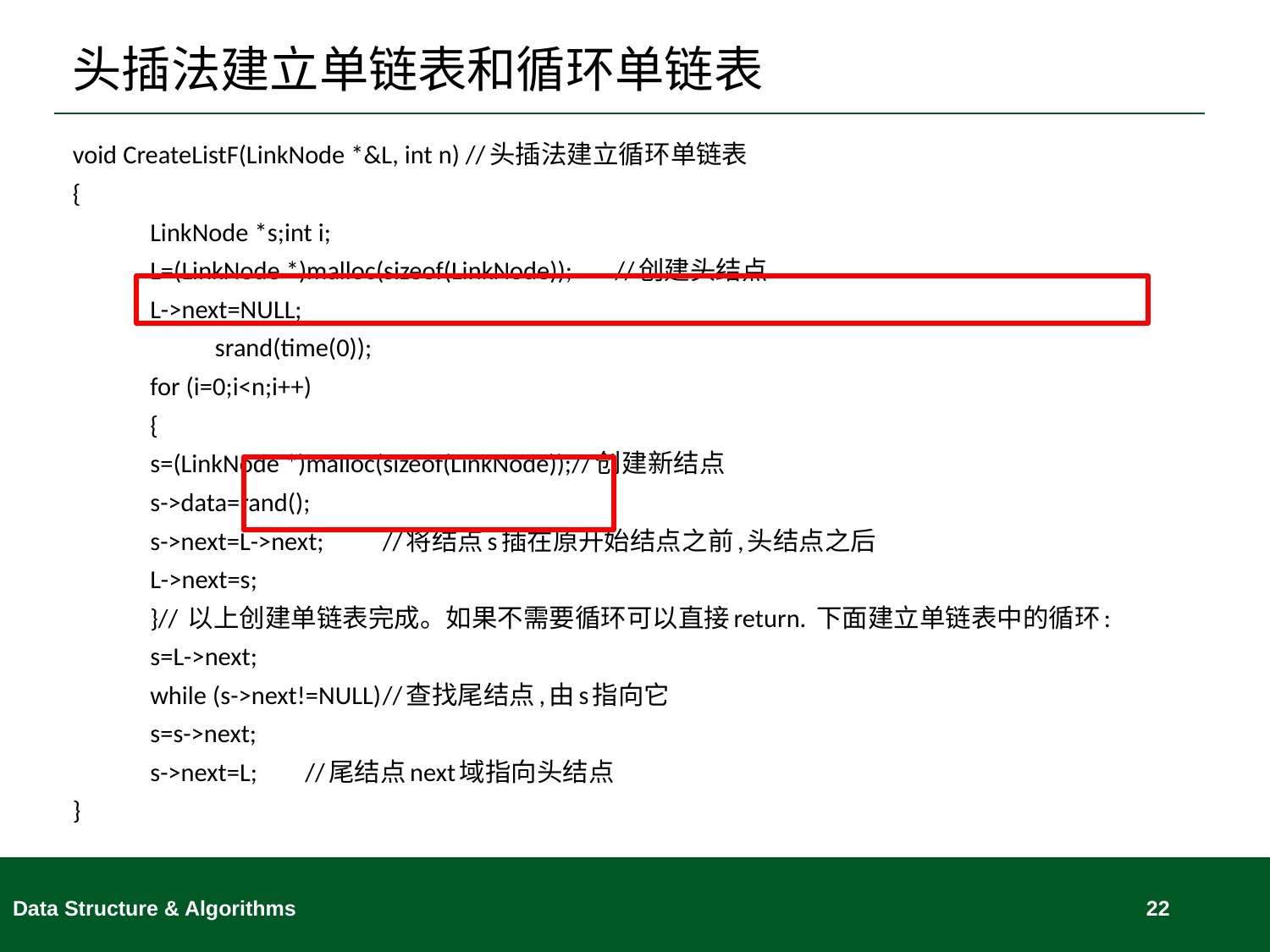

# 头插法建立单链表和循环单链表
void CreateListF(LinkNode *&L, int n) //头插法建立循环单链表
{
	LinkNode *s;int i;
	L=(LinkNode *)malloc(sizeof(LinkNode));  	//创建头结点
	L->next=NULL;
                        srand(time(0));
	for (i=0;i<n;i++)
	{
		s=(LinkNode *)malloc(sizeof(LinkNode));//创建新结点
		s->data=rand();
		s->next=L->next;		//将结点s插在原开始结点之前,头结点之后
		L->next=s;
	}// 以上创建单链表完成。如果不需要循环可以直接return. 下面建立单链表中的循环:
	s=L->next;
	while (s->next!=NULL)			//查找尾结点,由s指向它
		s=s->next;
	s->next=L;				//尾结点next域指向头结点
}

Data Structure & Algorithms
22